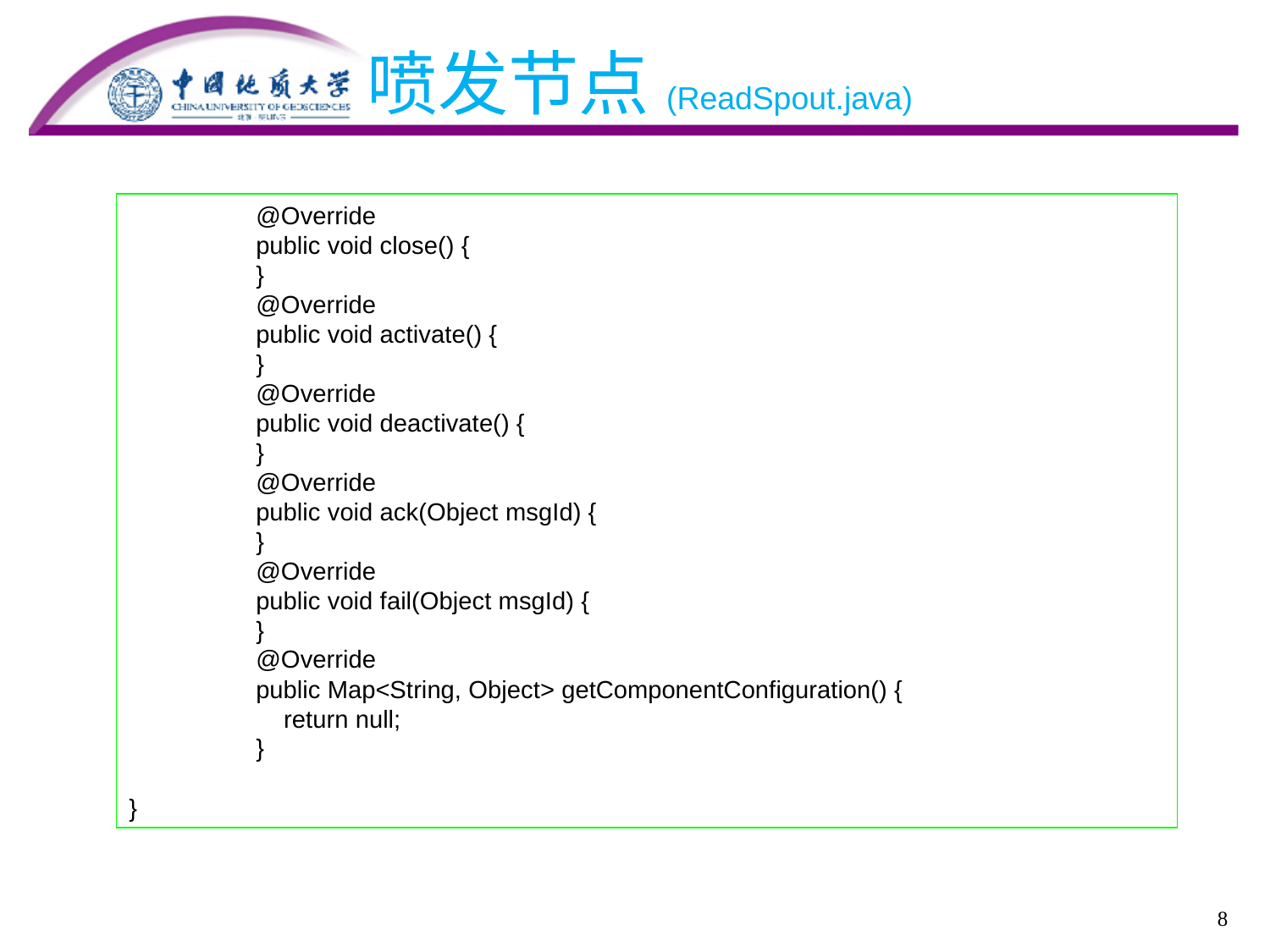

喷发节点(ReadSpout.java)
	@Override
	public void close() {
	}
	@Override
	public void activate() {
	}
	@Override
	public void deactivate() {
	}
	@Override
	public void ack(Object msgId) {
	}
	@Override
	public void fail(Object msgId) {
	}
	@Override
	public Map<String, Object> getComponentConfiguration() {
	    return null;
	}

}